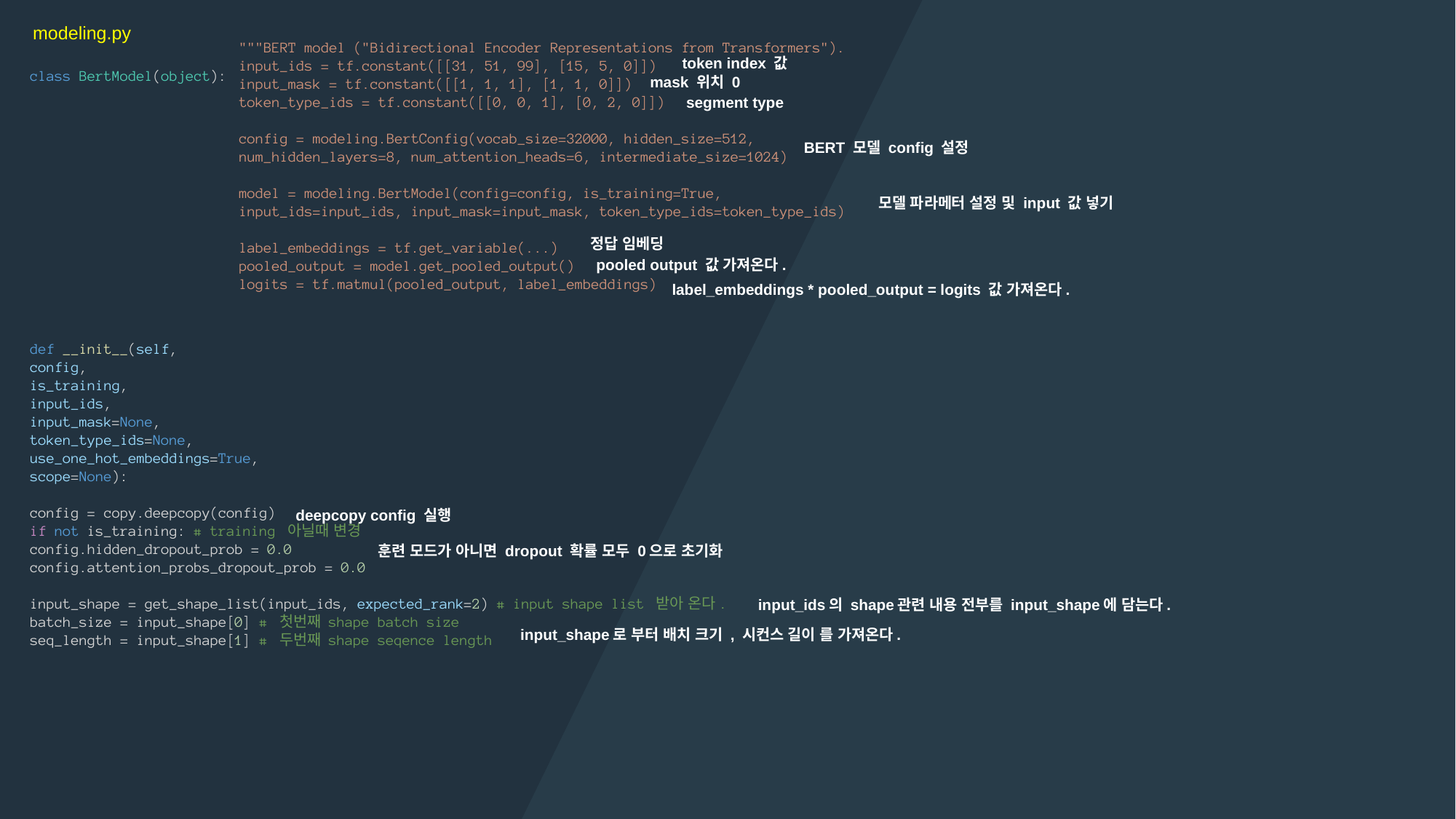

modeling.py
"""BERT model ("Bidirectional Encoder Representations from Transformers").
input_ids = tf.constant([[31, 51, 99], [15, 5, 0]])
input_mask = tf.constant([[1, 1, 1], [1, 1, 0]])
token_type_ids = tf.constant([[0, 0, 1], [0, 2, 0]])
config = modeling.BertConfig(vocab_size=32000, hidden_size=512,
num_hidden_layers=8, num_attention_heads=6, intermediate_size=1024)
model = modeling.BertModel(config=config, is_training=True,
input_ids=input_ids, input_mask=input_mask, token_type_ids=token_type_ids)

label_embeddings = tf.get_variable(...)
pooled_output = model.get_pooled_output()
logits = tf.matmul(pooled_output, label_embeddings)
token index 값
class BertModel(object):

def __init__(self,
config,
is_training,
input_ids,
input_mask=None,
token_type_ids=None,
use_one_hot_embeddings=True,
scope=None):

config = copy.deepcopy(config)
if not is_training: # training 아닐때 변경
config.hidden_dropout_prob = 0.0
config.attention_probs_dropout_prob = 0.0
input_shape = get_shape_list(input_ids, expected_rank=2) # input shape list 받아 온다.
batch_size = input_shape[0] # 첫번째 shape batch size
seq_length = input_shape[1] # 두번째 shape seqence length
mask 위치 0
segment type
BERT 모델 config 설정
모델 파라메터 설정 및 input 값 넣기
정답 임베딩
pooled output 값 가져온다.
label_embeddings * pooled_output = logits 값 가져온다.
deepcopy config 실행
훈련 모드가 아니면 dropout 확률 모두 0으로 초기화
input_ids의 shape관련 내용 전부를 input_shape에 담는다.
input_shape로 부터 배치 크기 , 시컨스 길이 를 가져온다.